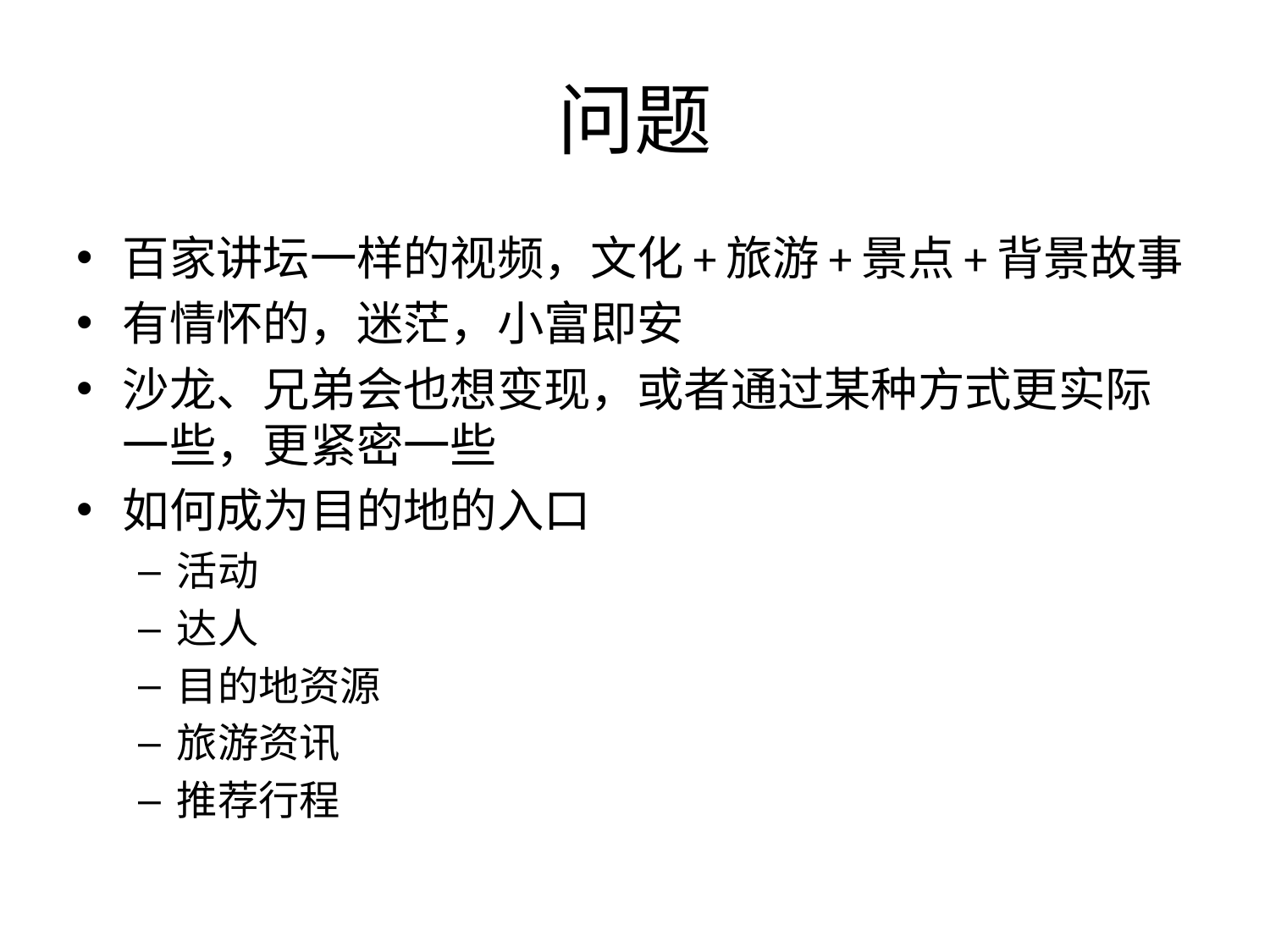

# 问题
百家讲坛一样的视频，文化+旅游+景点+背景故事
有情怀的，迷茫，小富即安
沙龙、兄弟会也想变现，或者通过某种方式更实际一些，更紧密一些
如何成为目的地的入口
活动
达人
目的地资源
旅游资讯
推荐行程